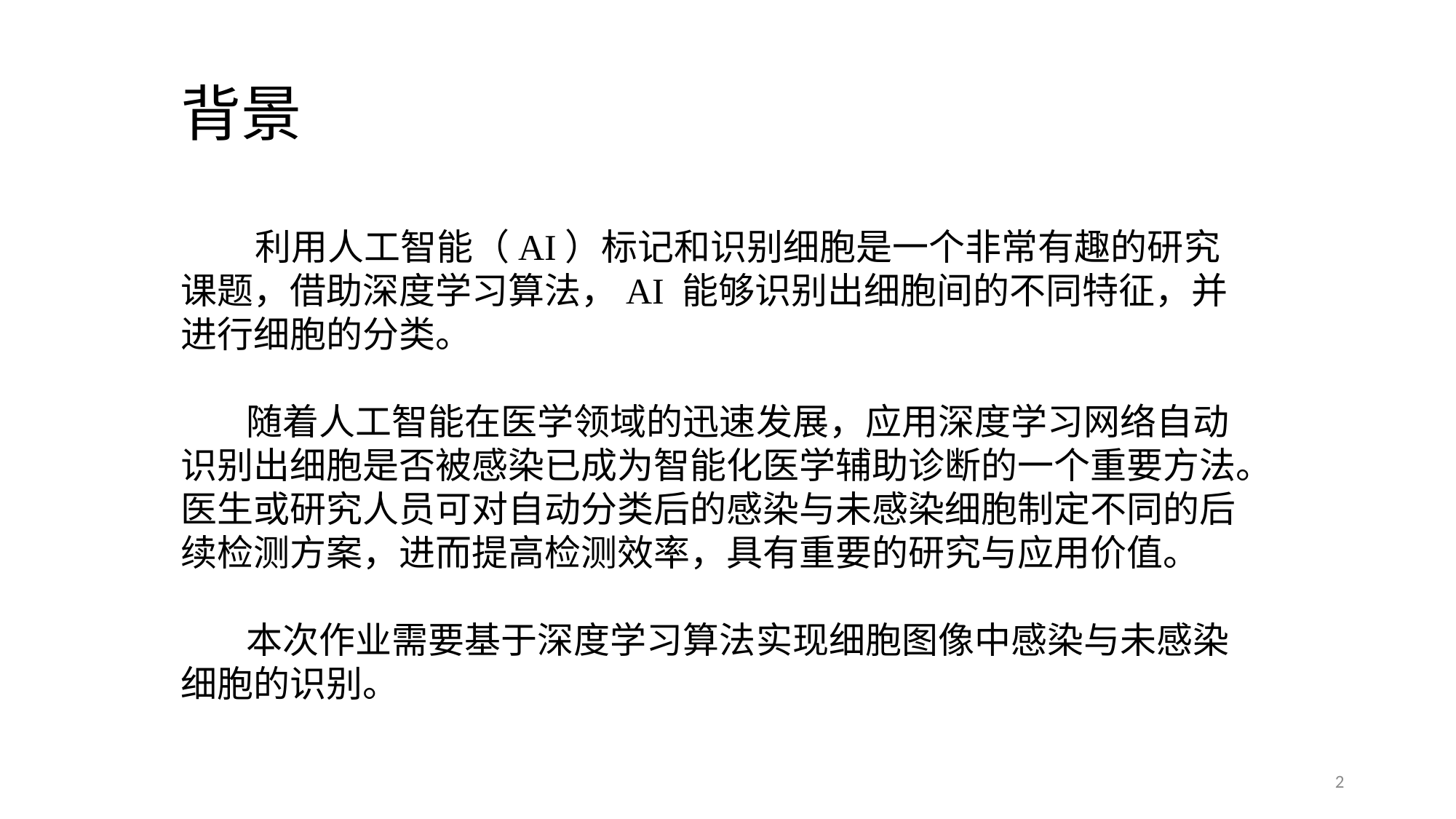

背景

        利用人工智能（AI）标记和识别细胞是一个非常有趣的研究课题，借助深度学习算法，AI 能够识别出细胞间的不同特征，并进行细胞的分类。

       随着人工智能在医学领域的迅速发展，应用深度学习网络自动识别出细胞是否被感染已成为智能化医学辅助诊断的一个重要方法。医生或研究人员可对自动分类后的感染与未感染细胞制定不同的后续检测方案，进而提高检测效率，具有重要的研究与应用价值。

       本次作业需要基于深度学习算法实现细胞图像中感染与未感染细胞的识别。

2